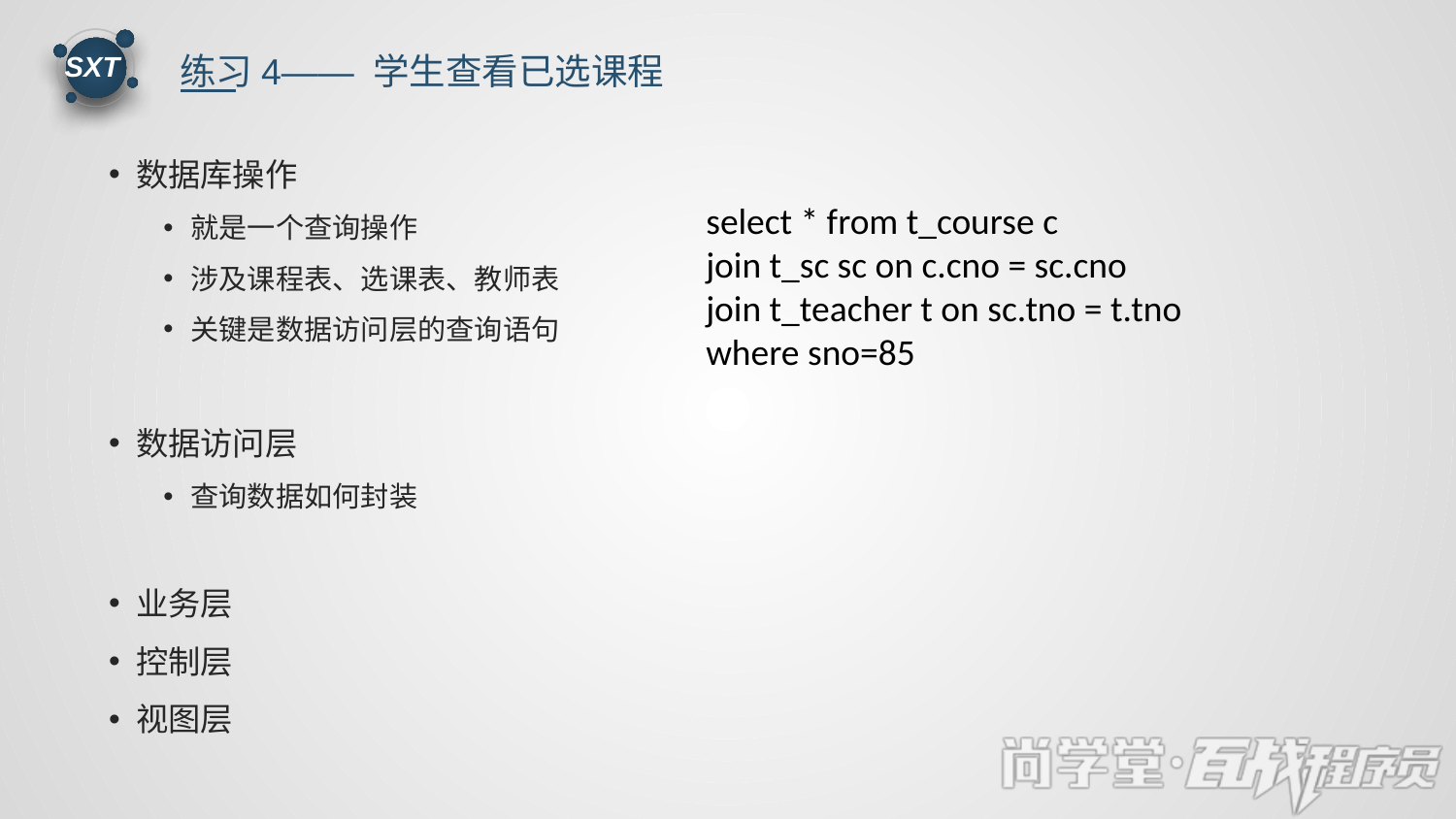

练习4—— 学生查看已选课程
SXT
数据库操作
就是一个查询操作
涉及课程表、选课表、教师表
关键是数据访问层的查询语句

数据访问层
查询数据如何封装

业务层
控制层
视图层
select * from t_course c
join t_sc sc on c.cno = sc.cno
join t_teacher t on sc.tno = t.tno
where sno=85